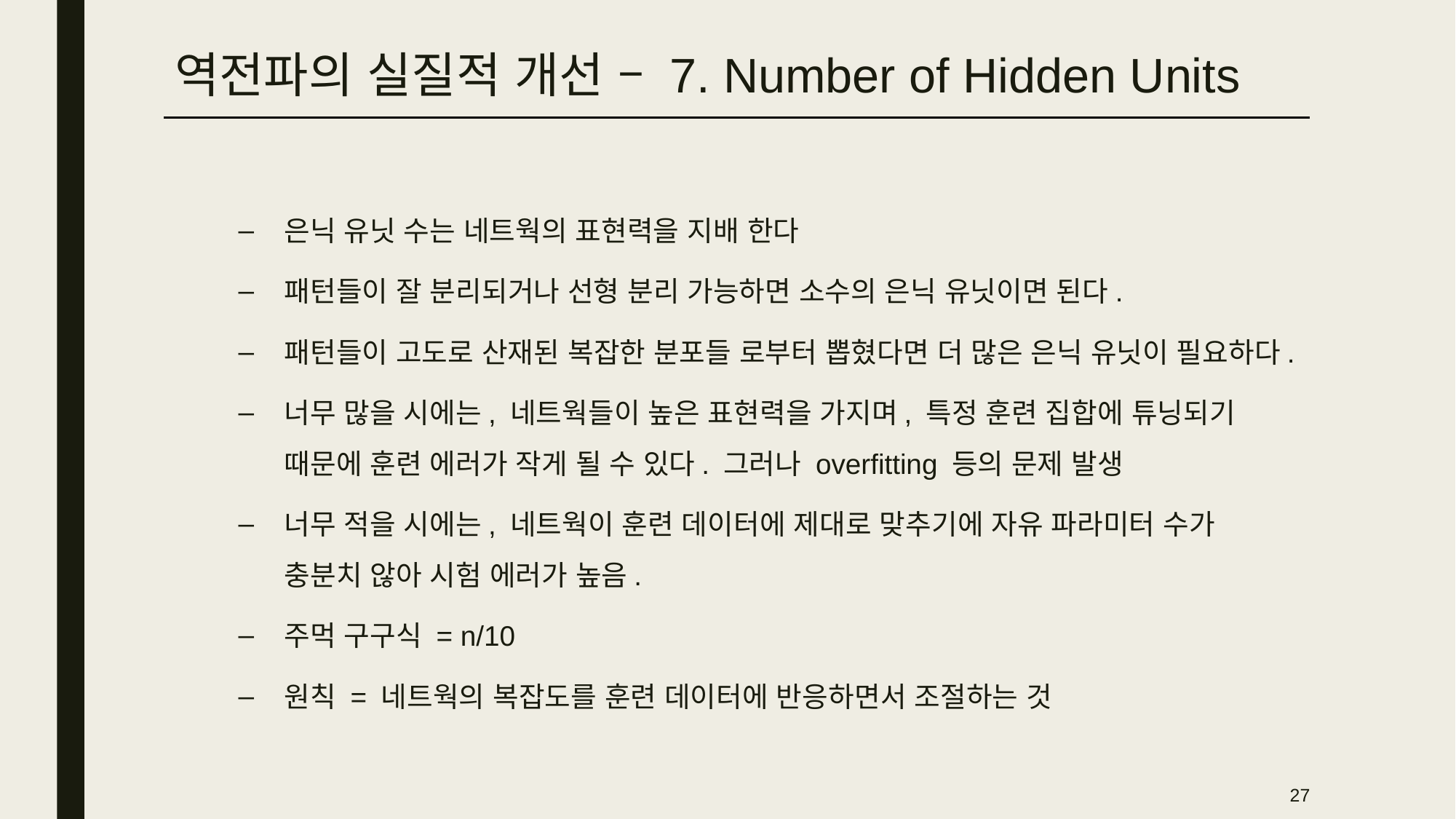

역전파의 실질적 개선 – 7. Number of Hidden Units
은닉 유닛 수는 네트웍의 표현력을 지배 한다
패턴들이 잘 분리되거나 선형 분리 가능하면 소수의 은닉 유닛이면 된다.
패턴들이 고도로 산재된 복잡한 분포들 로부터 뽑혔다면 더 많은 은닉 유닛이 필요하다.
너무 많을 시에는, 네트웍들이 높은 표현력을 가지며, 특정 훈련 집합에 튜닝되기 때문에 훈련 에러가 작게 될 수 있다. 그러나 overfitting 등의 문제 발생
너무 적을 시에는, 네트웍이 훈련 데이터에 제대로 맞추기에 자유 파라미터 수가 충분치 않아 시험 에러가 높음.
주먹 구구식 = n/10
원칙 = 네트웍의 복잡도를 훈련 데이터에 반응하면서 조절하는 것
27